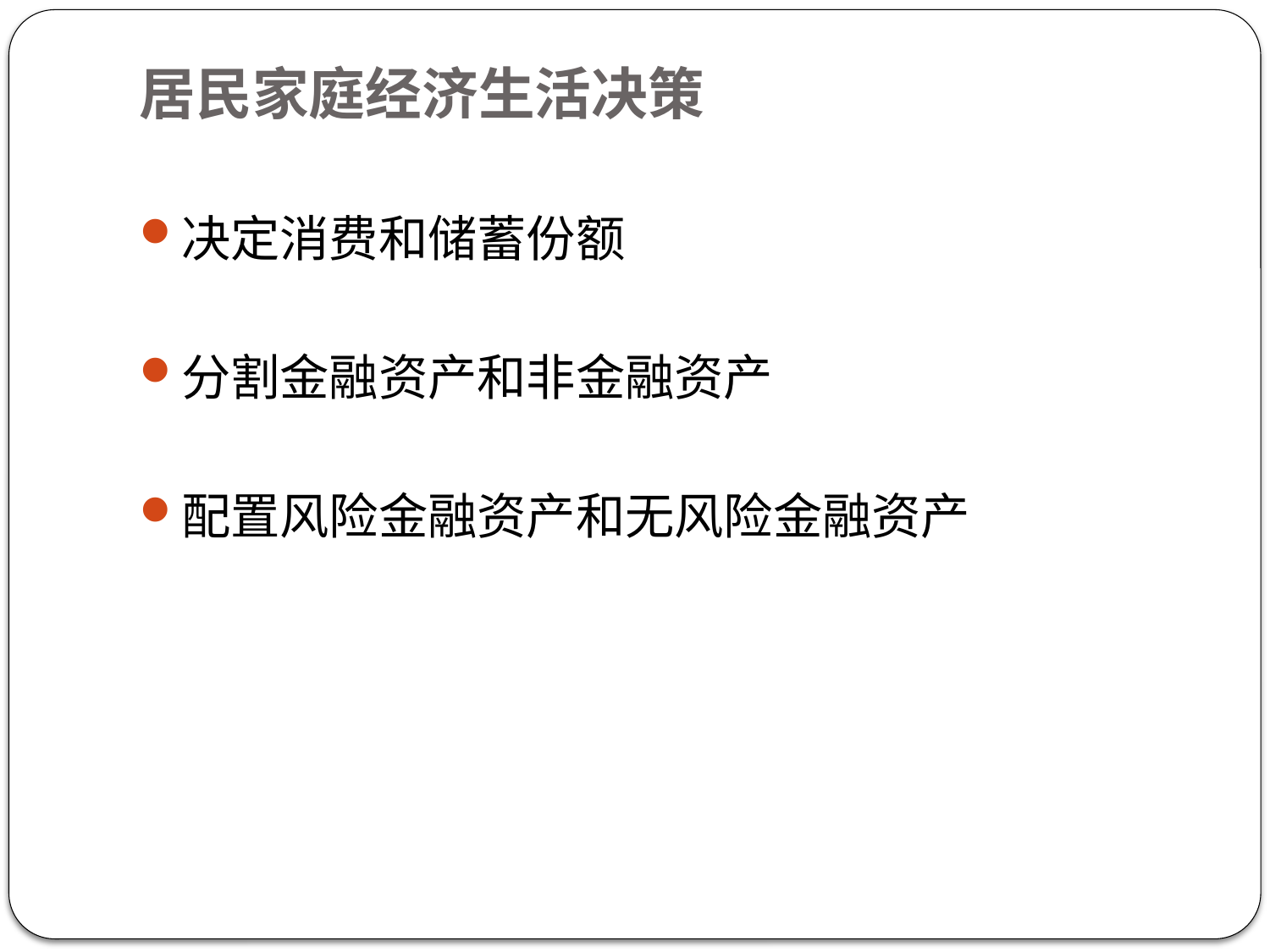

# 居民家庭经济生活决策
决定消费和储蓄份额

分割金融资产和非金融资产

配置风险金融资产和无风险金融资产

3